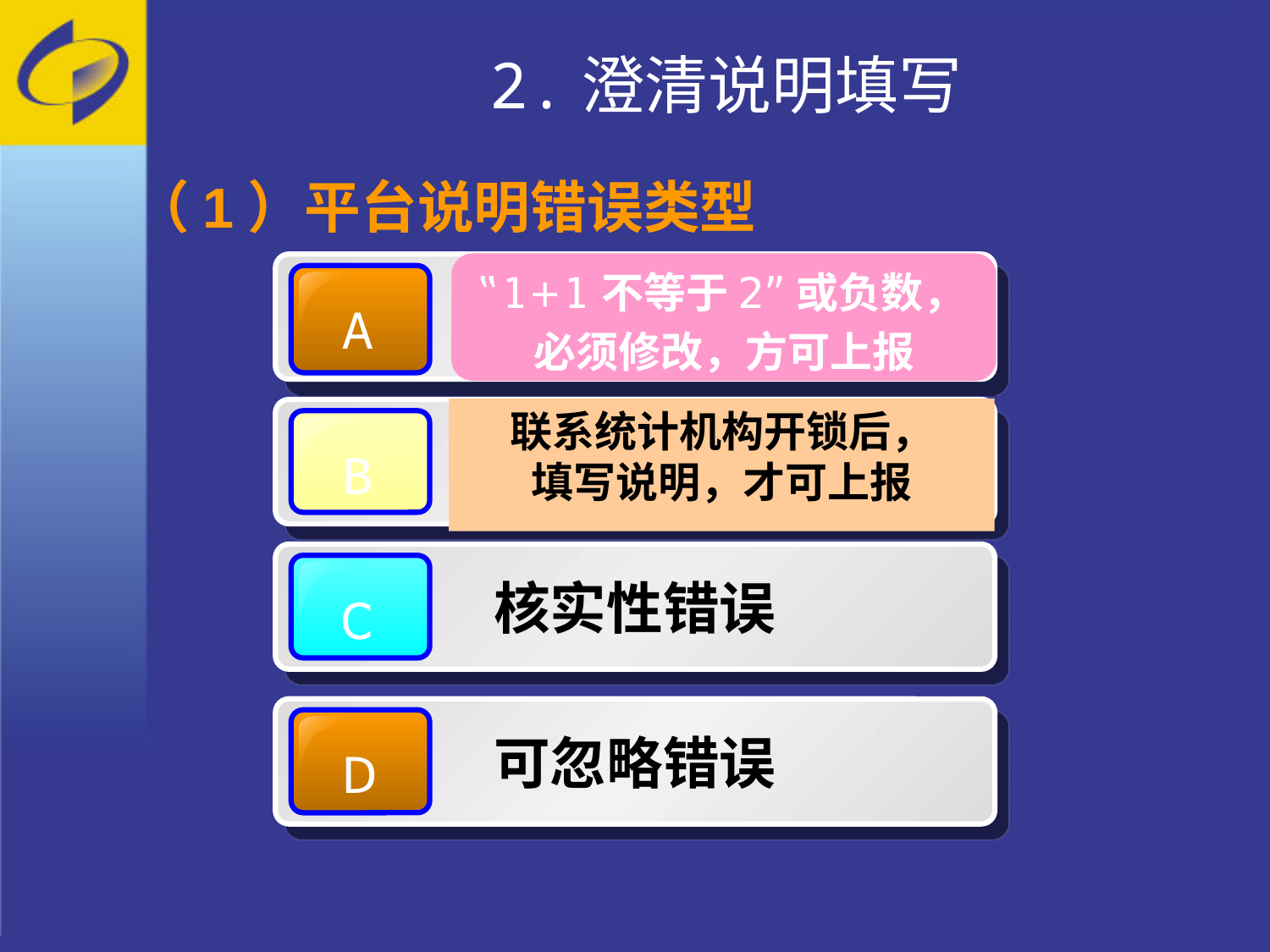

2.澄清说明填写
（1）平台说明错误类型
“1+1不等于2”或负数，
必须修改，方可上报
强制性错误

A

准强制错误

B

核实性错误

C

可忽略错误

D

联系统计机构开锁后，
填写说明，才可上报